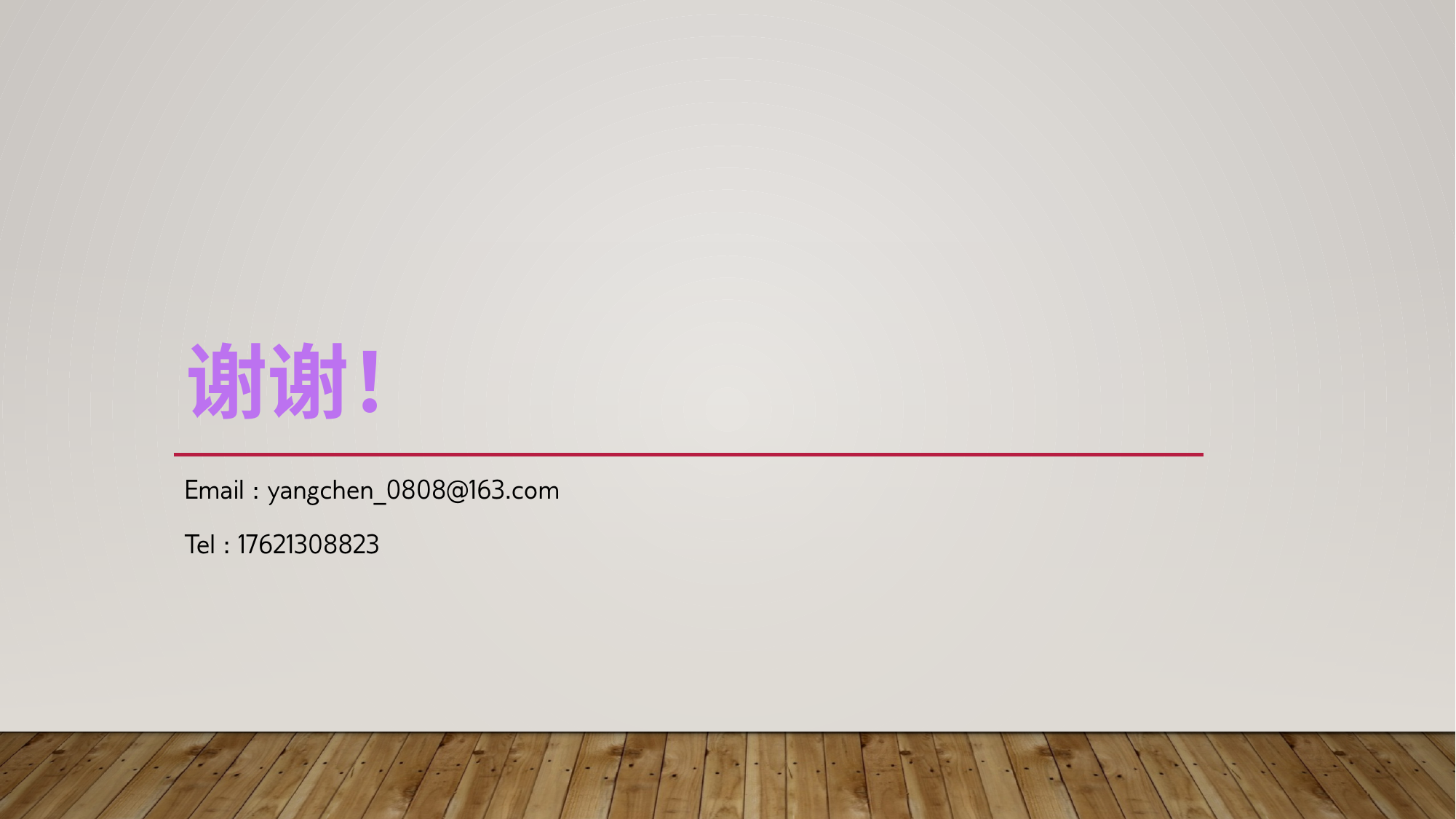

谢谢！
Email : yangchen_0808@163.com
Tel : 17621308823